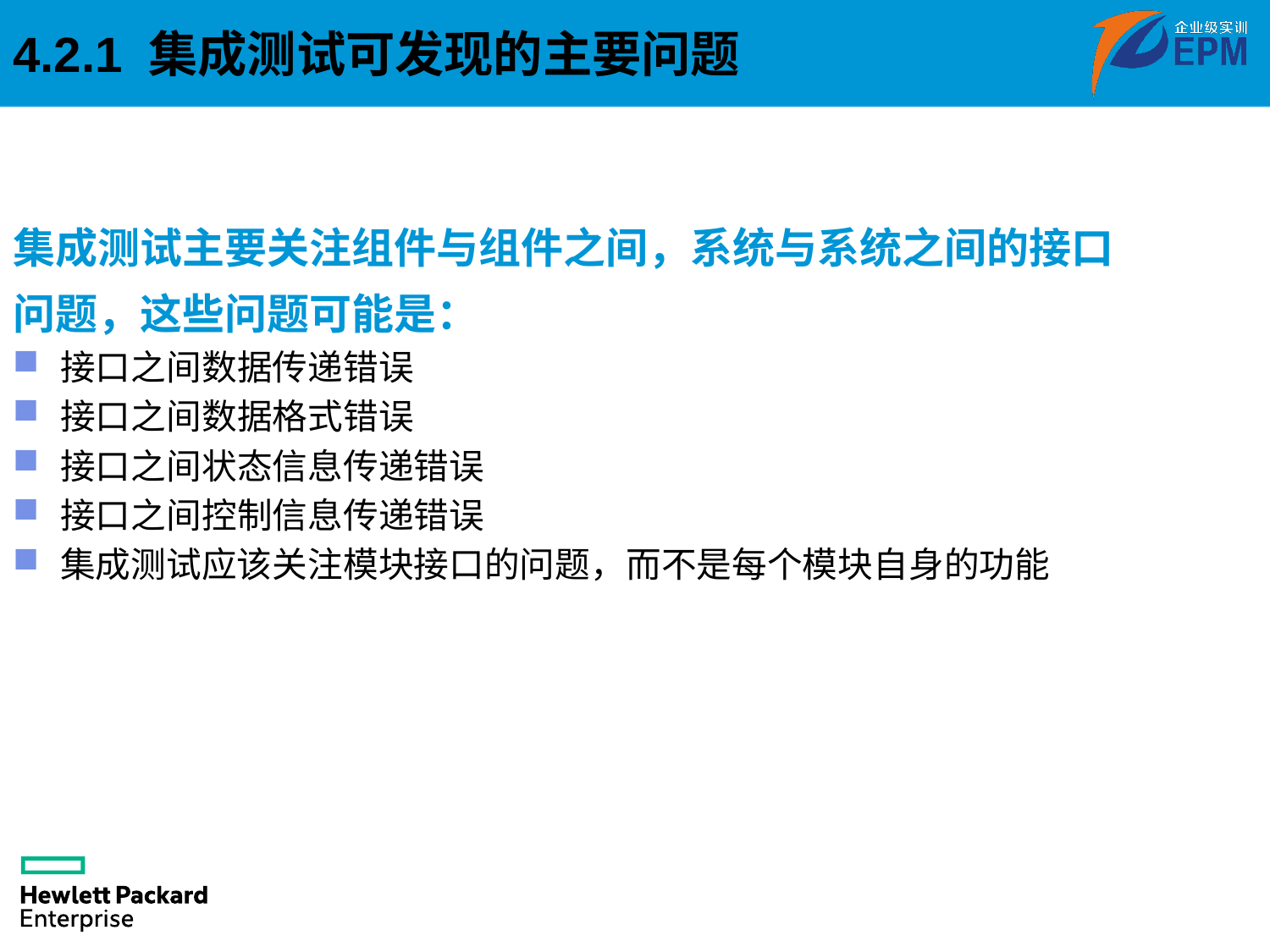

4.2.1 集成测试可发现的主要问题

集成测试主要关注组件与组件之间，系统与系统之间的接口问题，这些问题可能是：
接口之间数据传递错误
接口之间数据格式错误
接口之间状态信息传递错误
接口之间控制信息传递错误
集成测试应该关注模块接口的问题，而不是每个模块自身的功能